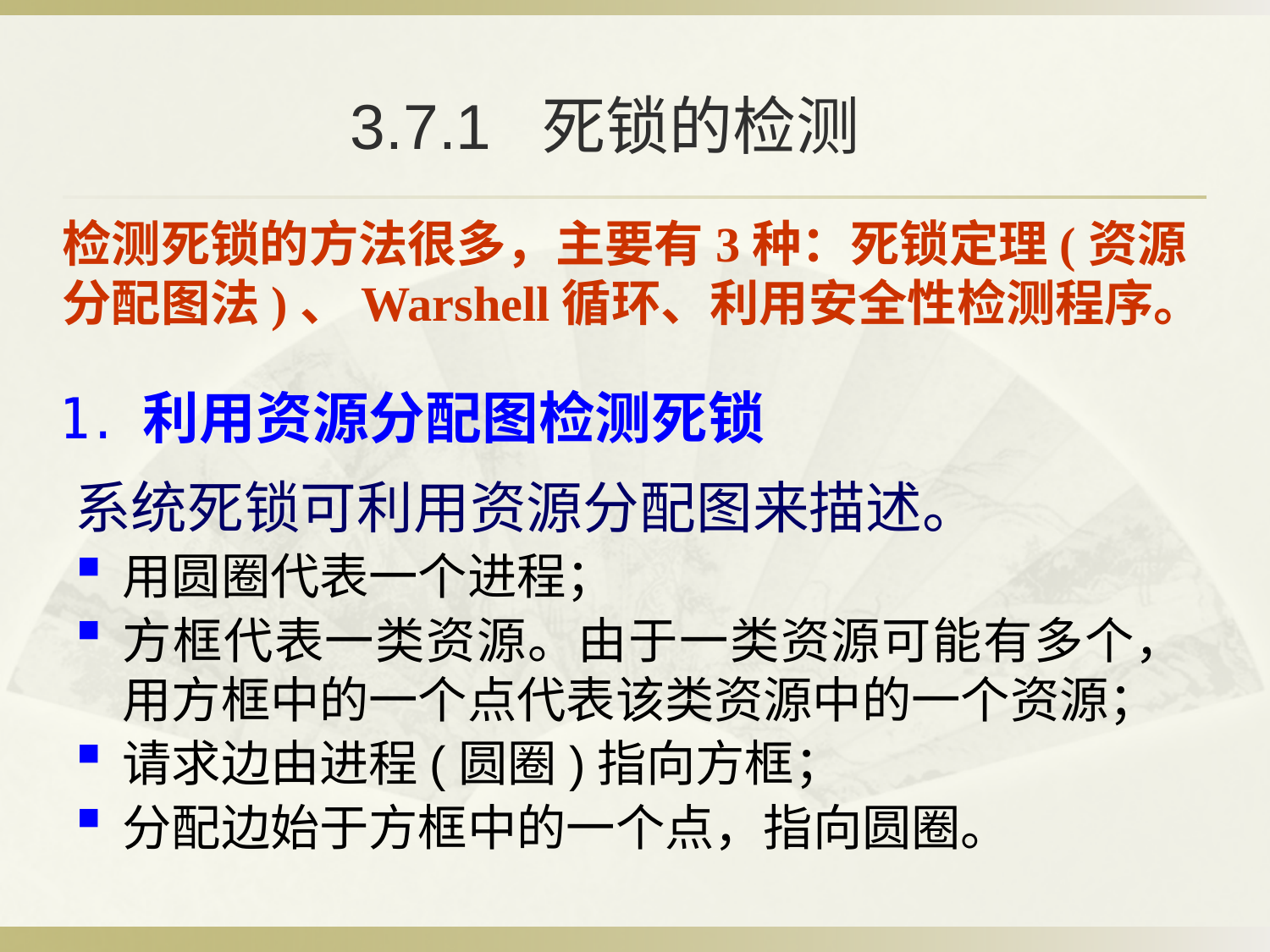

# 3.7.1  死锁的检测
检测死锁的方法很多，主要有3种：死锁定理(资源分配图法)、Warshell循环、利用安全性检测程序。
1. 利用资源分配图检测死锁
系统死锁可利用资源分配图来描述。
用圆圈代表一个进程；
方框代表一类资源。由于一类资源可能有多个，用方框中的一个点代表该类资源中的一个资源；
请求边由进程(圆圈)指向方框；
分配边始于方框中的一个点，指向圆圈。
55